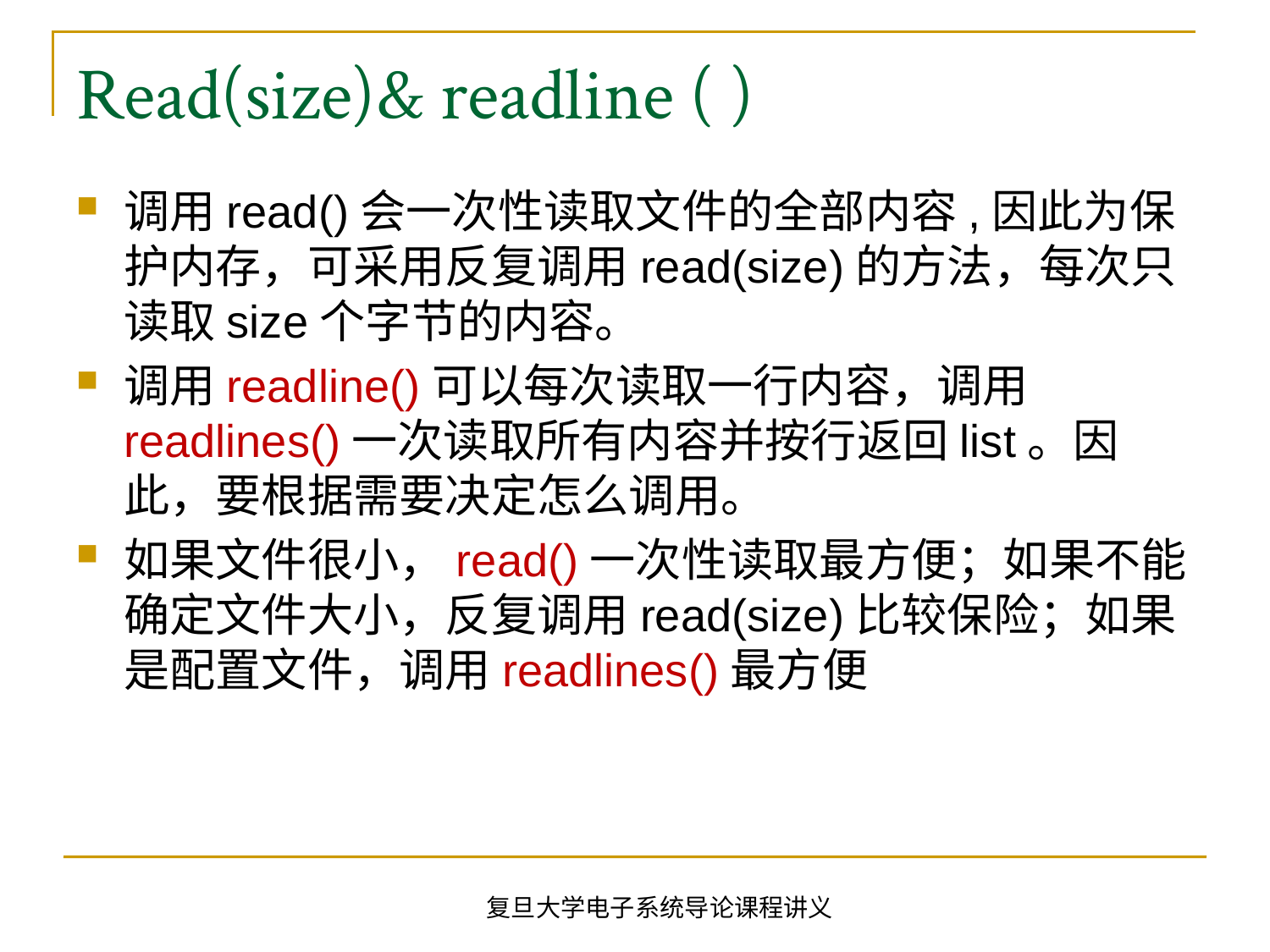

# Read(size)& readline ( )
调用read()会一次性读取文件的全部内容,因此为保护内存，可采用反复调用read(size)的方法，每次只读取size个字节的内容。
调用readline()可以每次读取一行内容，调用readlines()一次读取所有内容并按行返回list。因此，要根据需要决定怎么调用。
如果文件很小，read()一次性读取最方便；如果不能确定文件大小，反复调用read(size)比较保险；如果是配置文件，调用readlines()最方便